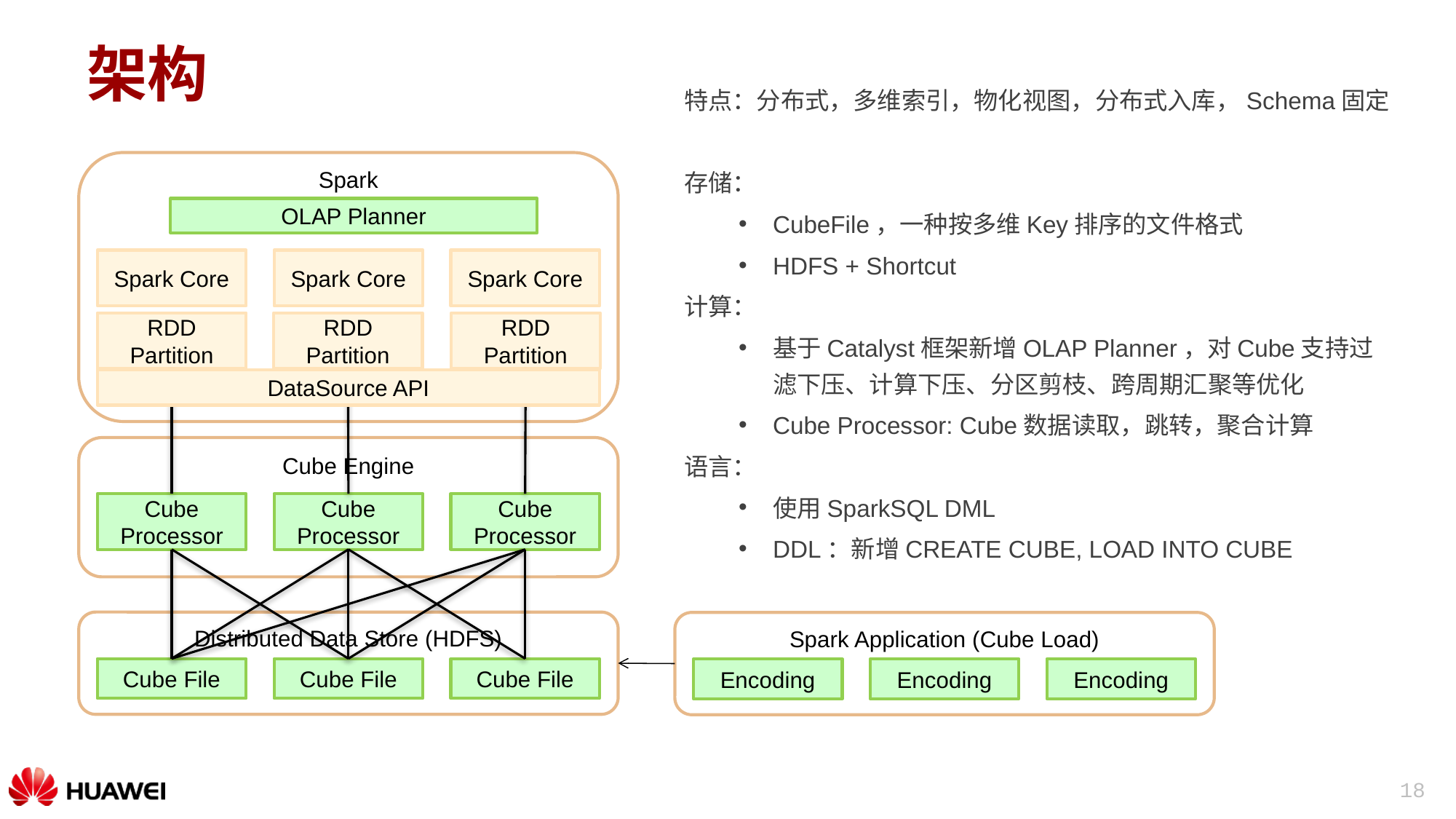

架构
# 特点：分布式，多维索引，物化视图，分布式入库，Schema固定

存储：
CubeFile，一种按多维Key排序的文件格式
HDFS + Shortcut
计算：
基于Catalyst框架新增OLAP Planner，对Cube支持过滤下压、计算下压、分区剪枝、跨周期汇聚等优化
Cube Processor: Cube数据读取，跳转，聚合计算
语言：
使用SparkSQL DML
DDL：新增CREATE CUBE, LOAD INTO CUBE
Spark

OLAP Planner
Spark Core
Spark Core
Spark Core
RDD
Partition
RDD
Partition
RDD
Partition
DataSource API
Cube Engine
Cube Processor
Cube Processor
Cube Processor
Distributed Data Store (HDFS)
Spark Application (Cube Load)
Cube File
Cube File
Cube File
Encoding
Encoding
Encoding